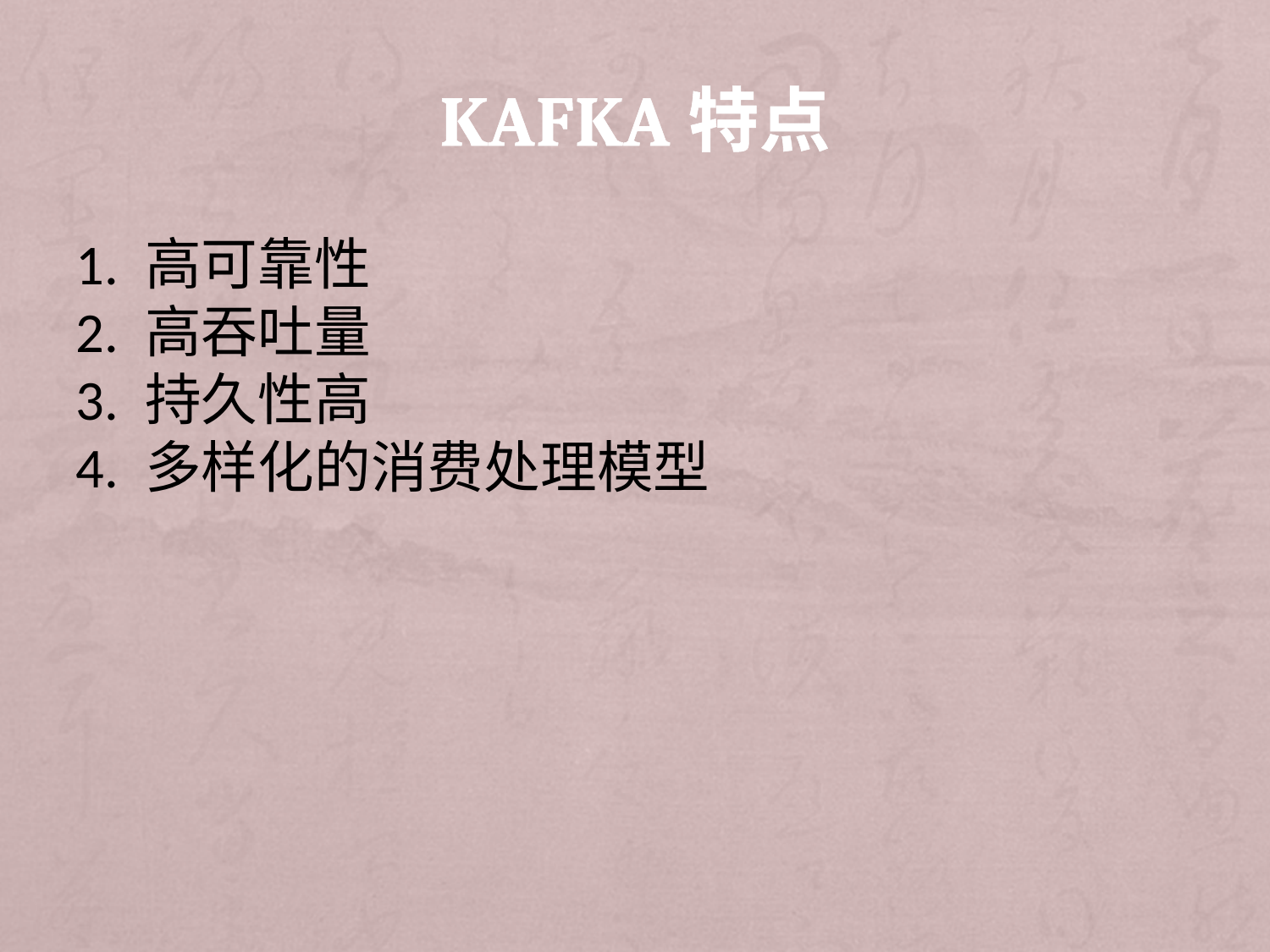

# Kafka特点
1. 高可靠性
2. 高吞吐量
3. 持久性高
4. 多样化的消费处理模型